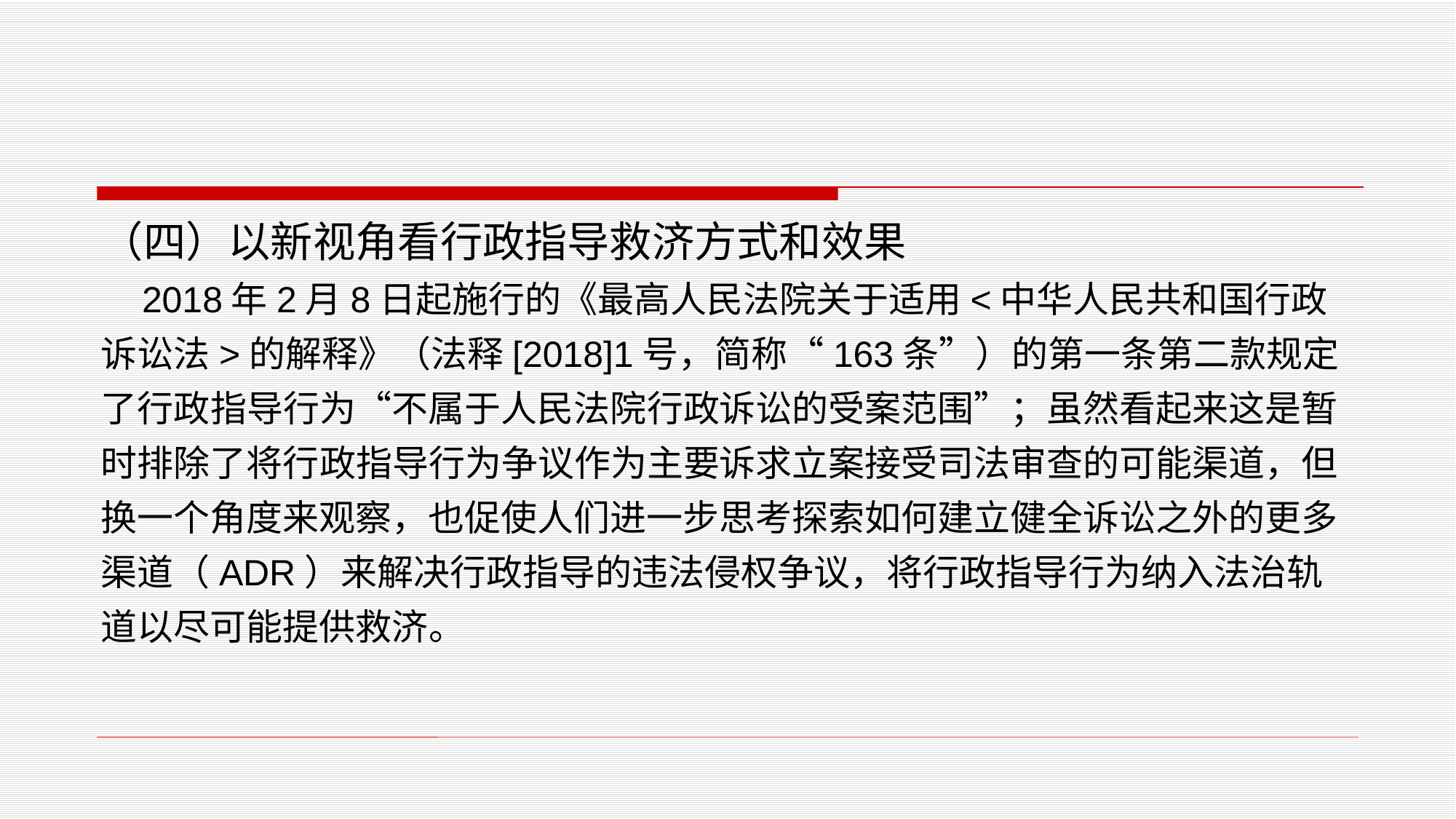

#
（四）以新视角看行政指导救济方式和效果
    2018年2月8日起施行的《最高人民法院关于适用<中华人民共和国行政诉讼法>的解释》（法释[2018]1号，简称“163条”）的第一条第二款规定了行政指导行为“不属于人民法院行政诉讼的受案范围”；虽然看起来这是暂时排除了将行政指导行为争议作为主要诉求立案接受司法审查的可能渠道，但换一个角度来观察，也促使人们进一步思考探索如何建立健全诉讼之外的更多渠道（ADR）来解决行政指导的违法侵权争议，将行政指导行为纳入法治轨道以尽可能提供救济。